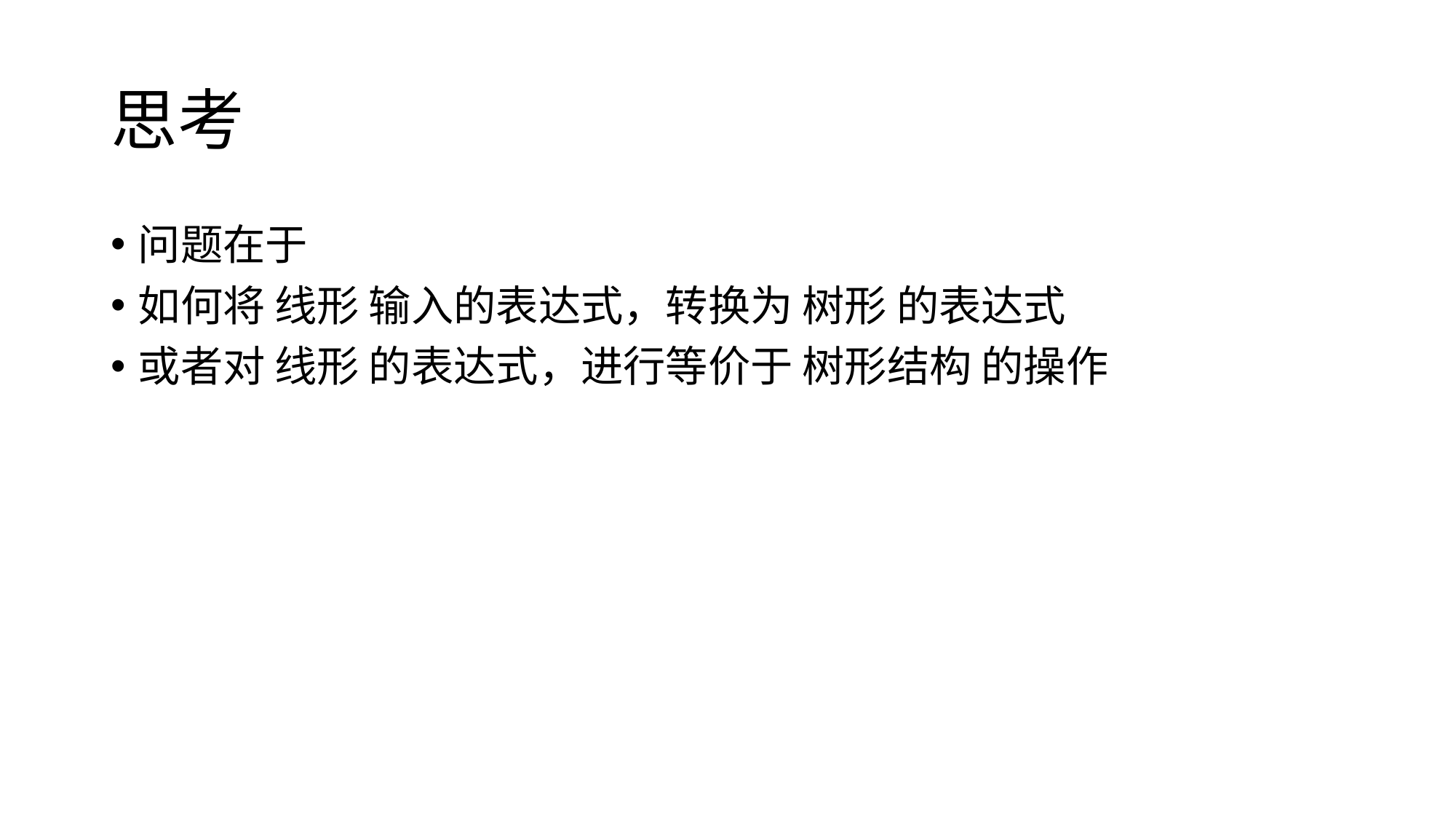

# 思考
问题在于
如何将 线形 输入的表达式，转换为 树形 的表达式
或者对 线形 的表达式，进行等价于 树形结构 的操作